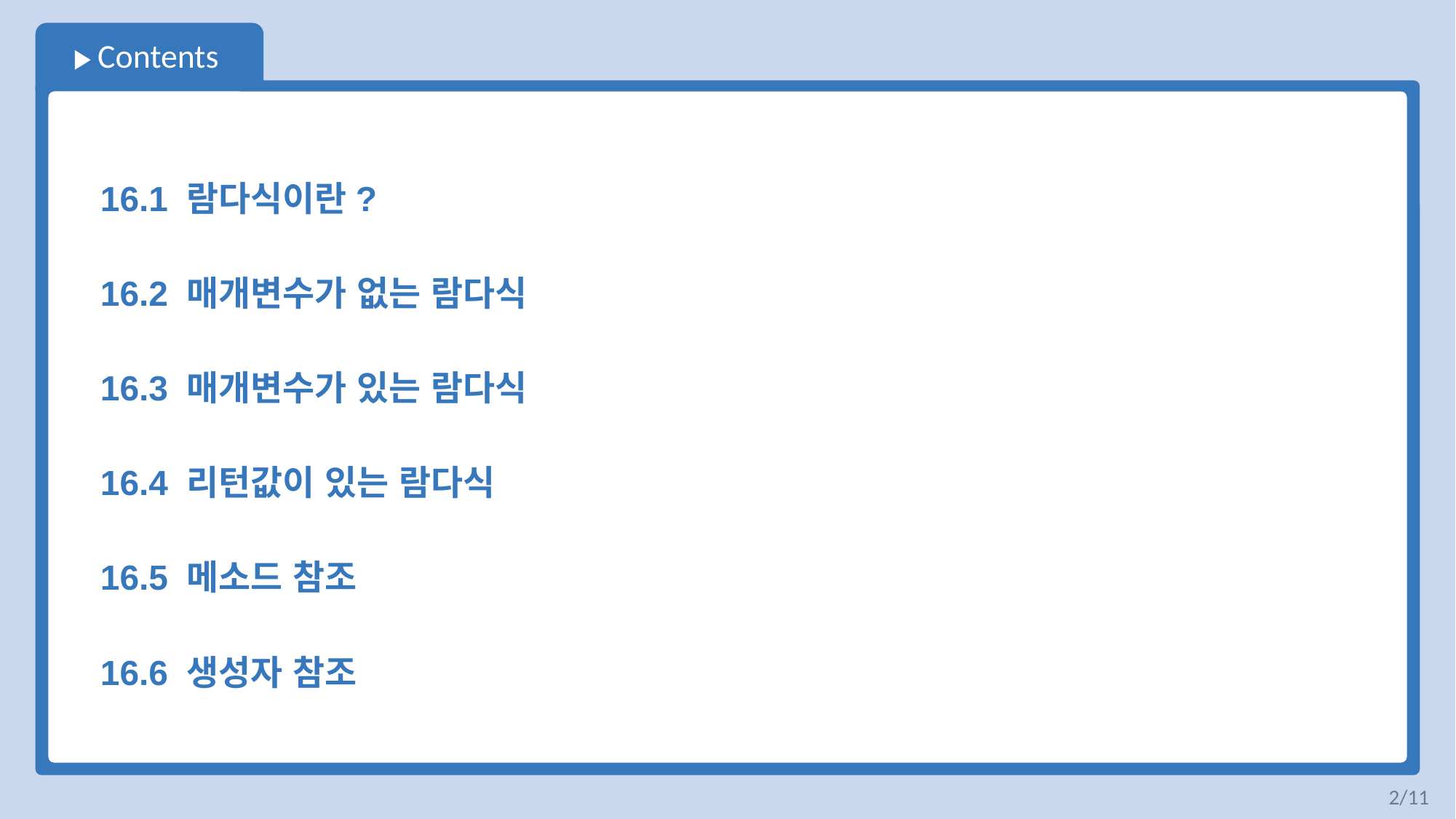

16.1 람다식이란?
16.2 매개변수가 없는 람다식
16.3 매개변수가 있는 람다식
16.4 리턴값이 있는 람다식
16.5 메소드 참조
16.6 생성자 참조